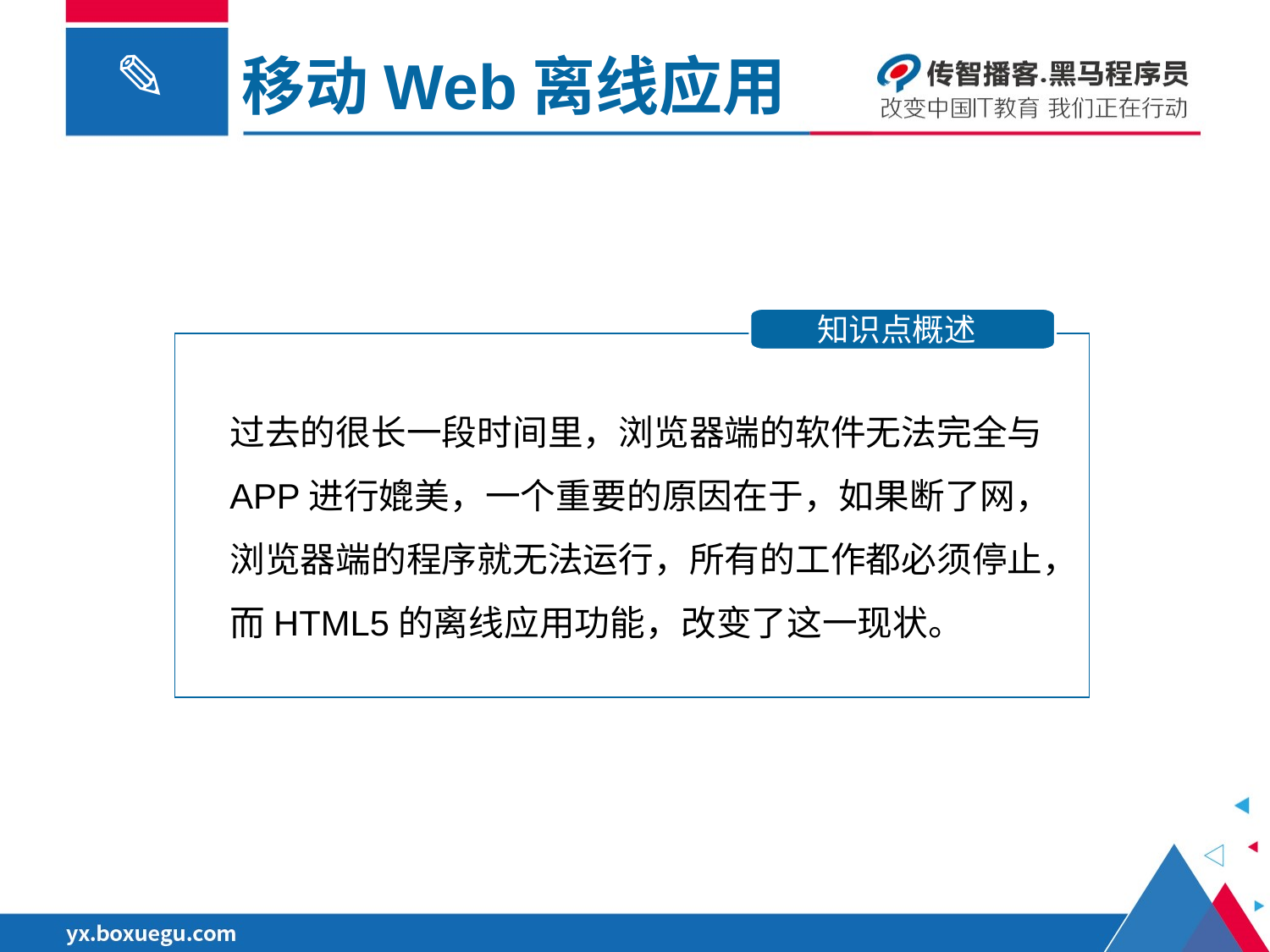

移动Web离线应用
知识点概述

过去的很长一段时间里，浏览器端的软件无法完全与APP进行媲美，一个重要的原因在于，如果断了网，浏览器端的程序就无法运行，所有的工作都必须停止，而HTML5的离线应用功能，改变了这一现状。